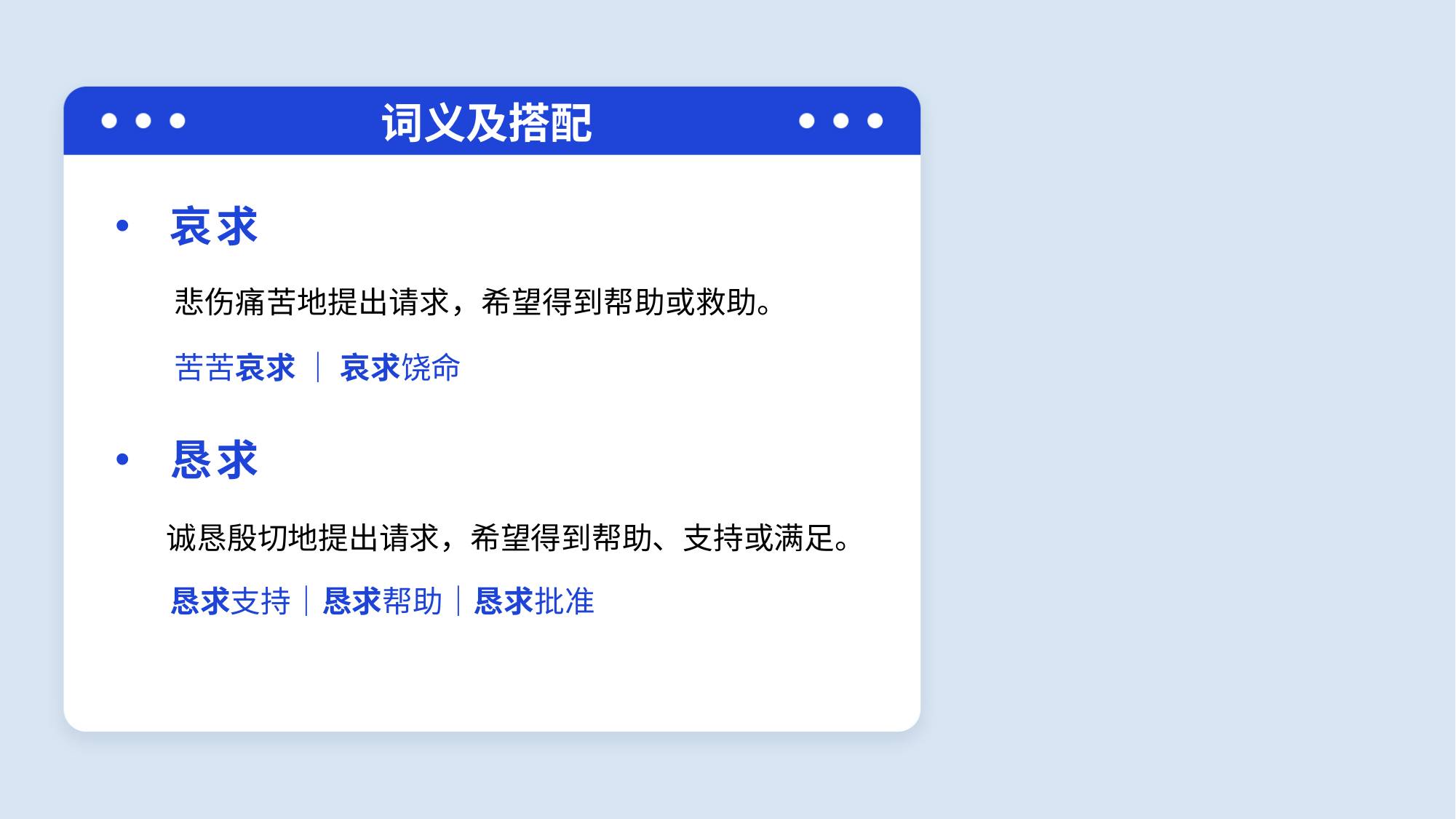

词义及搭配
哀求
悲伤痛苦地提出请求，希望得到帮助或救助。
苦苦哀求 ｜ 哀求饶命
恳求
诚恳殷切地提出请求，希望得到帮助、支持或满足。
恳求支持｜恳求帮助｜恳求批准